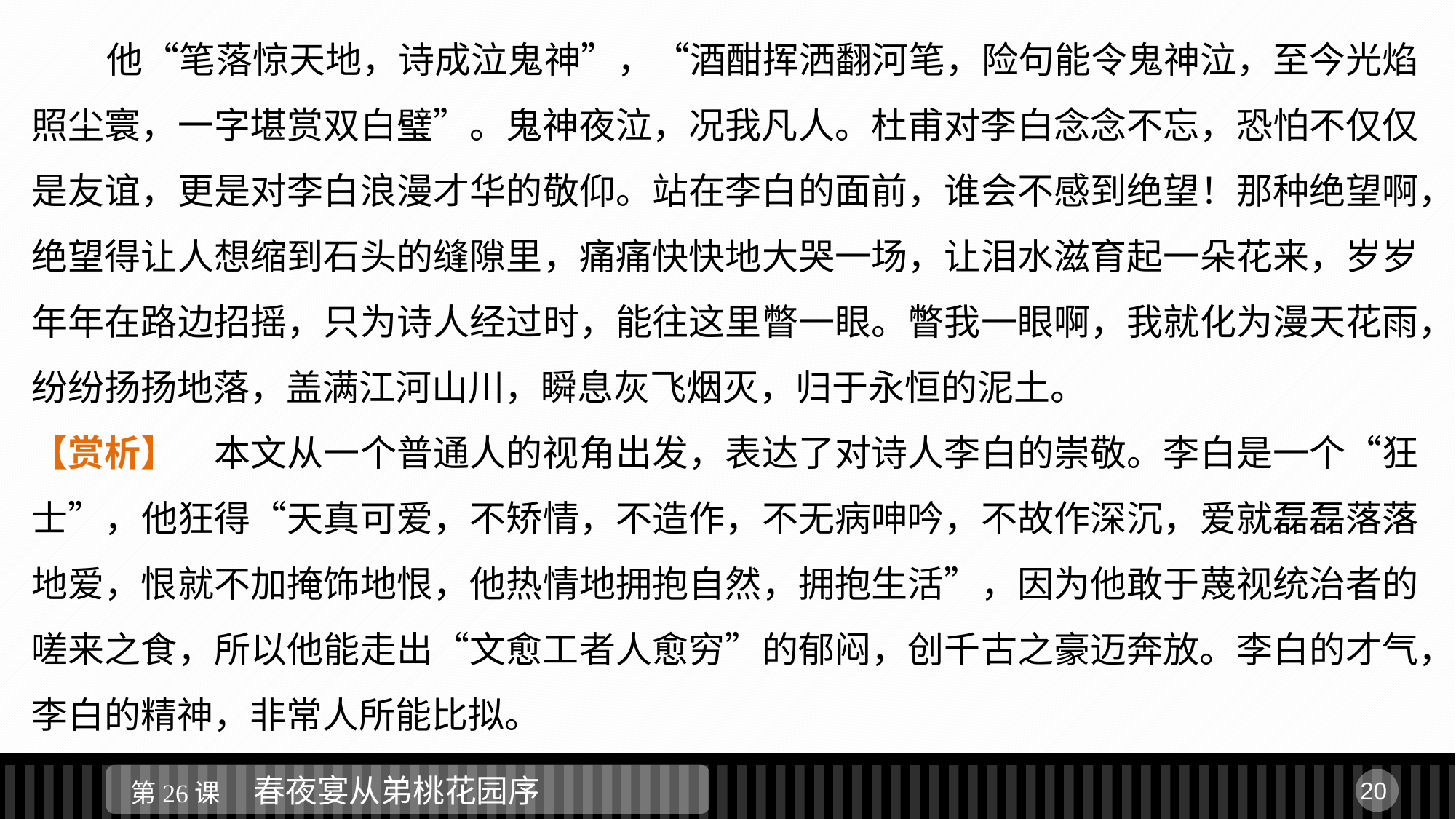

他“笔落惊天地，诗成泣鬼神”，“酒酣挥洒翻河笔，险句能令鬼神泣，至今光焰照尘寰，一字堪赏双白璧”。鬼神夜泣，况我凡人。杜甫对李白念念不忘，恐怕不仅仅是友谊，更是对李白浪漫才华的敬仰。站在李白的面前，谁会不感到绝望！那种绝望啊，绝望得让人想缩到石头的缝隙里，痛痛快快地大哭一场，让泪水滋育起一朵花来，岁岁年年在路边招摇，只为诗人经过时，能往这里瞥一眼。瞥我一眼啊，我就化为漫天花雨，纷纷扬扬地落，盖满江河山川，瞬息灰飞烟灭，归于永恒的泥土。
【赏析】　本文从一个普通人的视角出发，表达了对诗人李白的崇敬。李白是一个“狂士”，他狂得“天真可爱，不矫情，不造作，不无病呻吟，不故作深沉，爱就磊磊落落地爱，恨就不加掩饰地恨，他热情地拥抱自然，拥抱生活”，因为他敢于蔑视统治者的嗟来之食，所以他能走出“文愈工者人愈穷”的郁闷，创千古之豪迈奔放。李白的才气，李白的精神，非常人所能比拟。